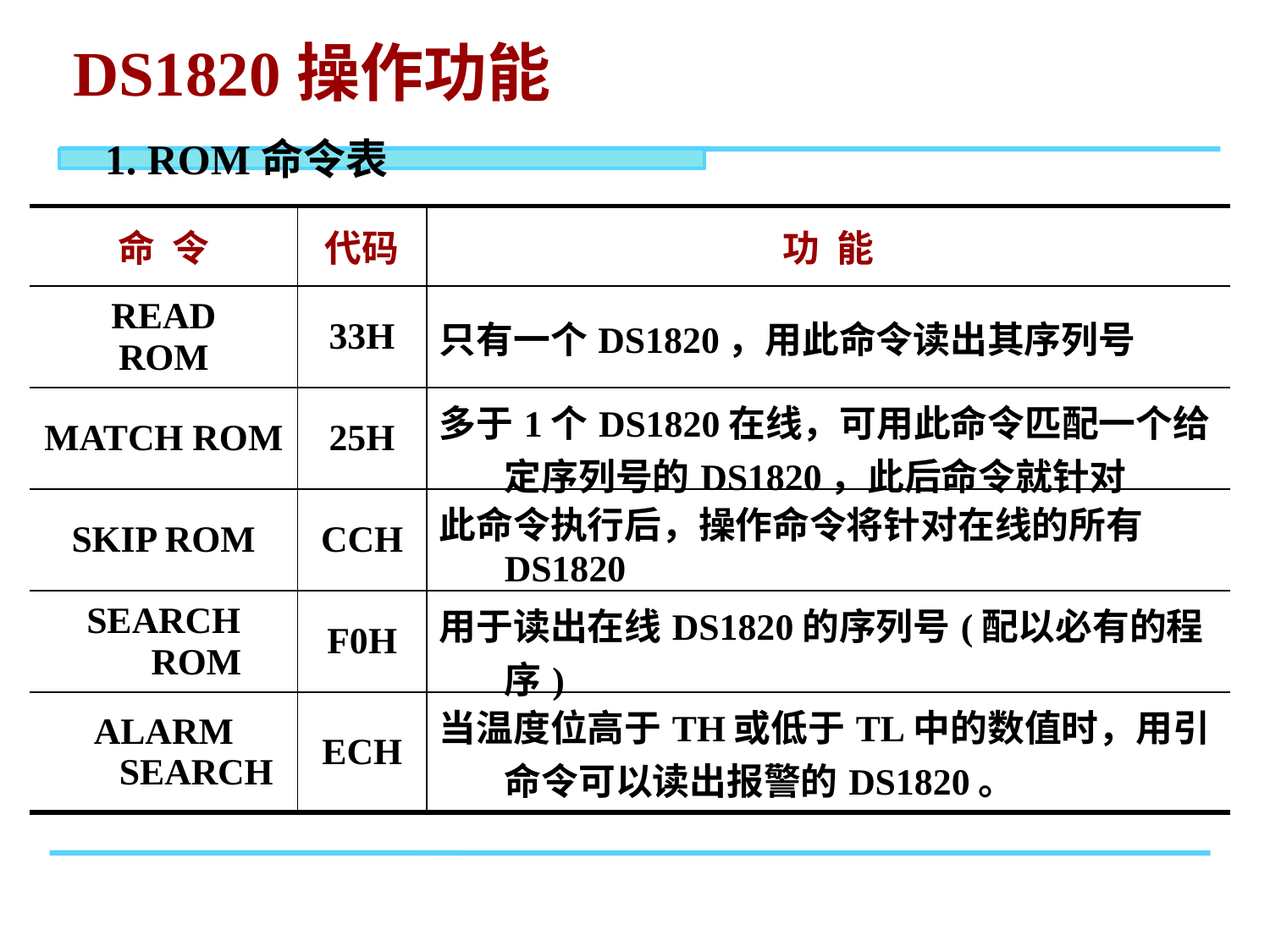

DS1820操作功能
1. ROM命令表
| 命 令 | 代码 | 功 能 |
| --- | --- | --- |
| READ ROM | 33H | 只有一个DS1820，用此命令读出其序列号 |
| MATCH ROM | 25H | 多于1个DS1820在线，可用此命令匹配一个给定序列号的DS1820，此后命令就针对 |
| SKIP ROM | CCH | 此命令执行后，操作命令将针对在线的所有DS1820 |
| SEARCH ROM | F0H | 用于读出在线DS1820的序列号(配以必有的程序) |
| ALARM SEARCH | ECH | 当温度位高于TH或低于TL中的数值时，用引命令可以读出报警的DS1820。 |